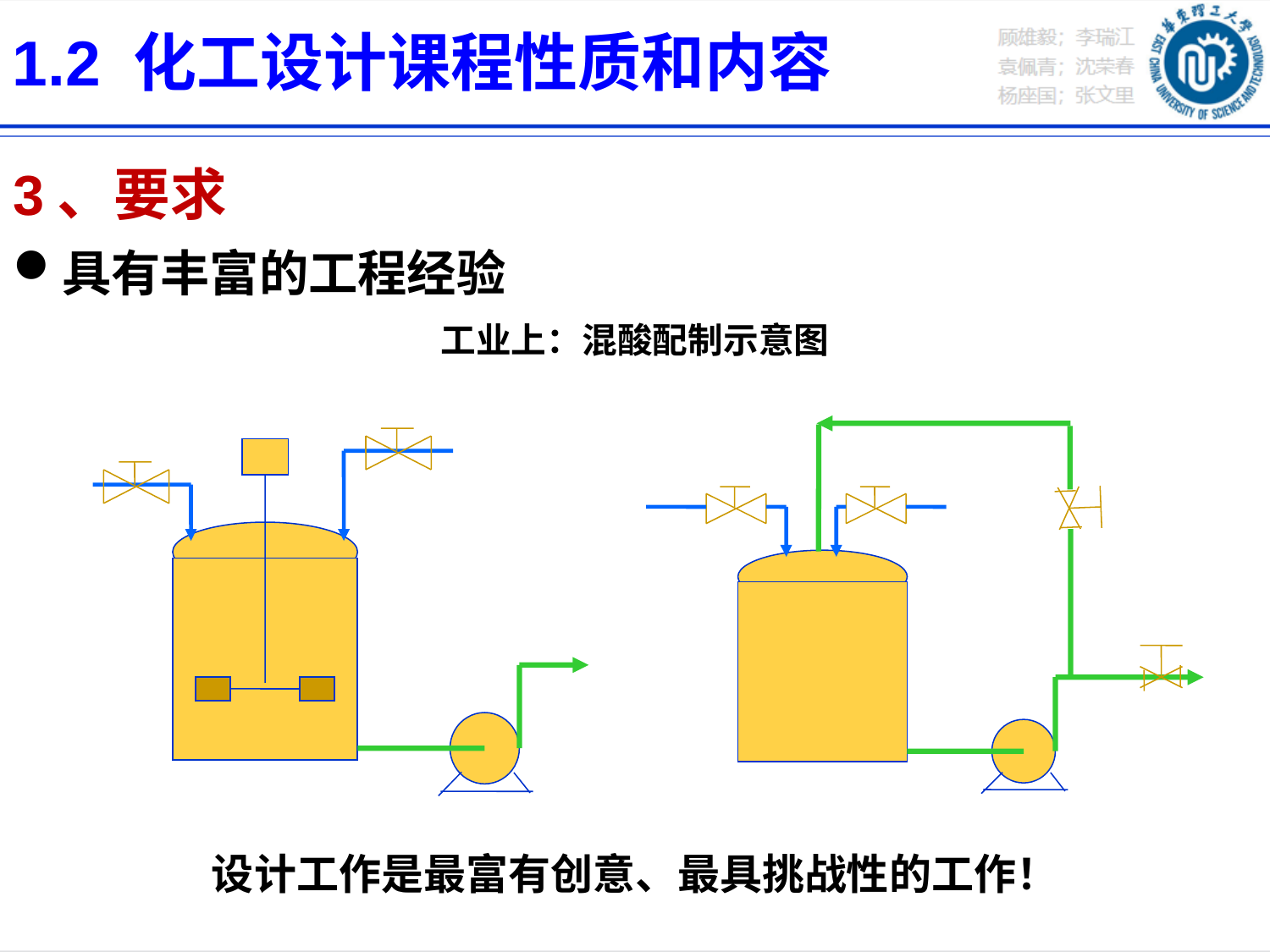

1.2 化工设计课程性质和内容
3、要求
具有丰富的工程经验
工业上：混酸配制示意图

设计工作是最富有创意、最具挑战性的工作！